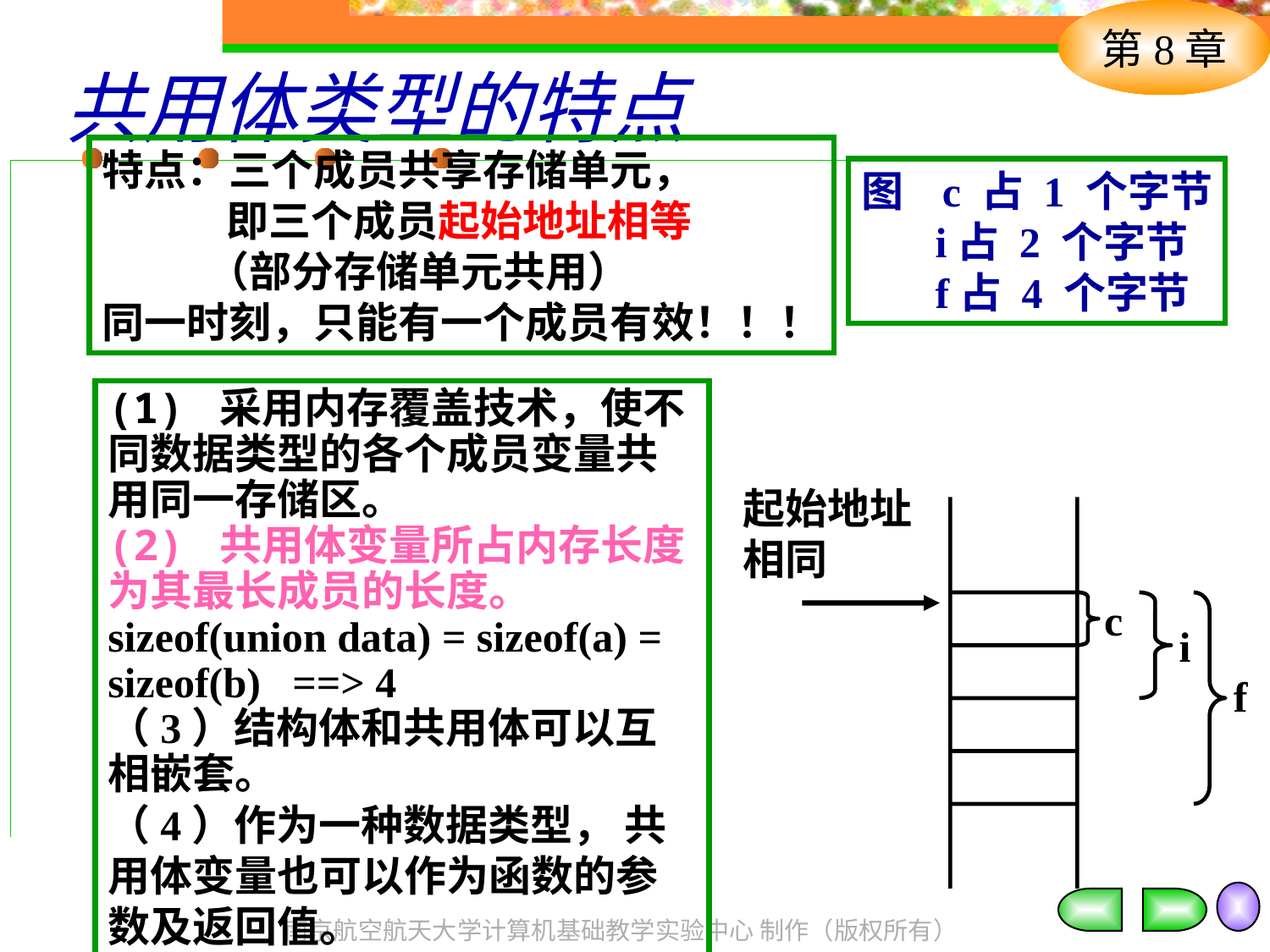

# 共用体类型的特点
特点：三个成员共享存储单元，
            即三个成员起始地址相等
          （部分存储单元共用）
同一时刻，只能有一个成员有效！！！
图   c 占 1 个字节
       i占 2 个字节
       f占 4 个字节
(1) 采用内存覆盖技术，使不同数据类型的各个成员变量共用同一存储区。
(2) 共用体变量所占内存长度为其最长成员的长度。 sizeof(union data) = sizeof(a) = sizeof(b)   ==> 4
（3）结构体和共用体可以互相嵌套。
（4）作为一种数据类型， 共用体变量也可以作为函数的参数及返回值。
起始地址
相同

c

i
f